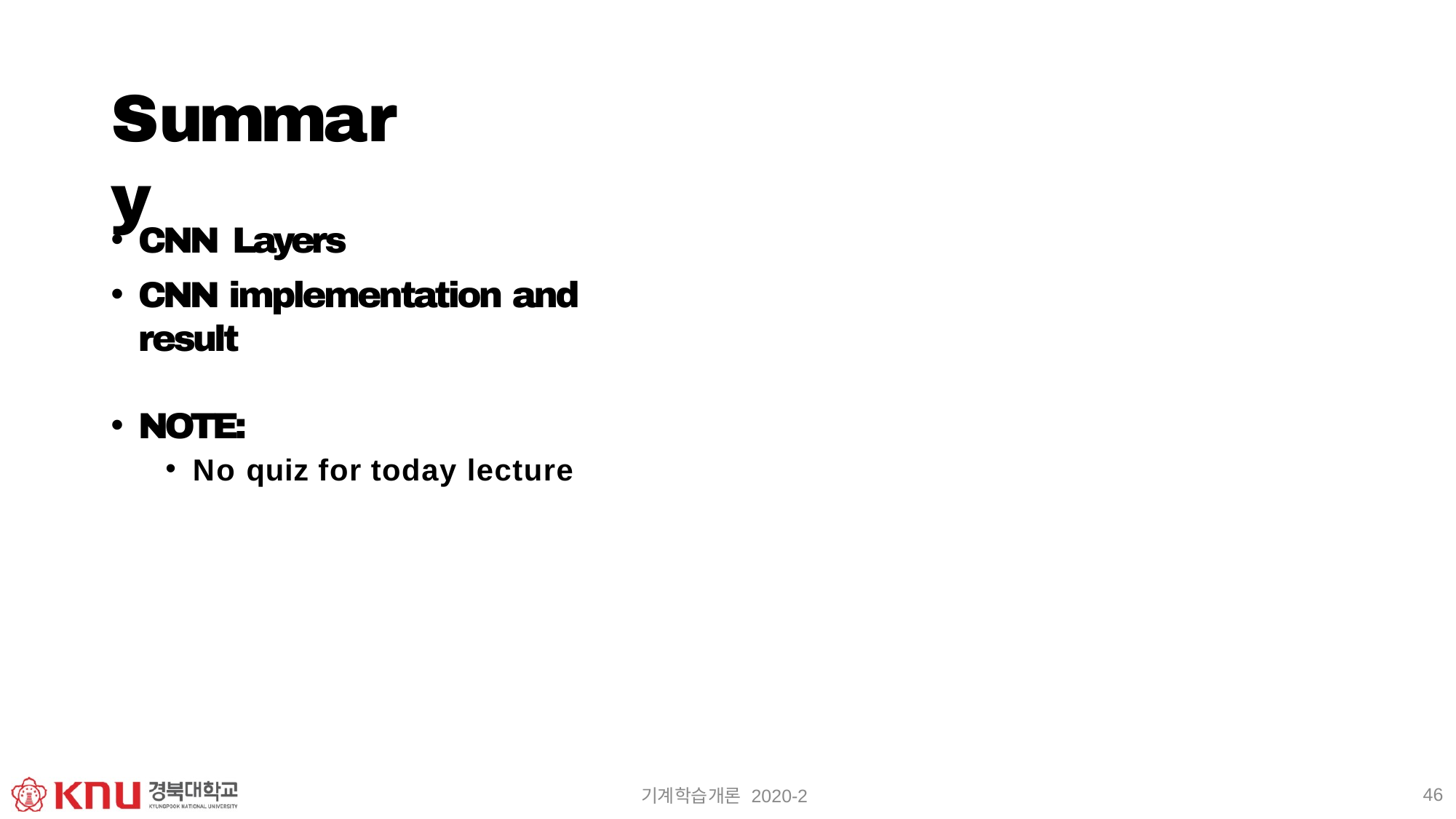

# Summary
CNN Layers
CNN implementation and result

NOTE:
No quiz for today lecture
46
기계학습개론 2020-2